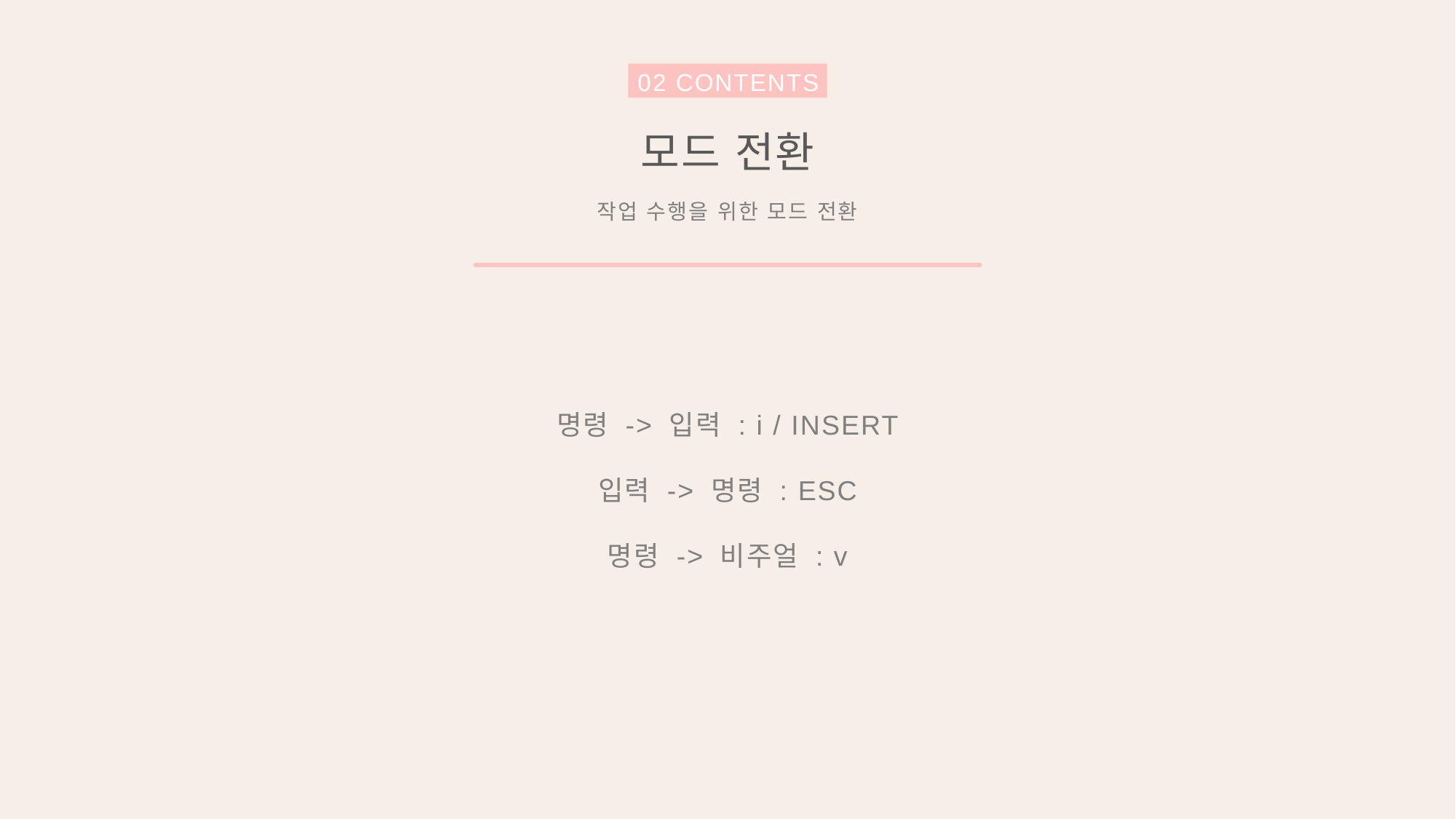

02 CONTENTS
모드 전환
작업 수행을 위한 모드 전환
명령 -> 입력 : i / INSERT

입력 -> 명령 : ESC

명령 -> 비주얼 : v